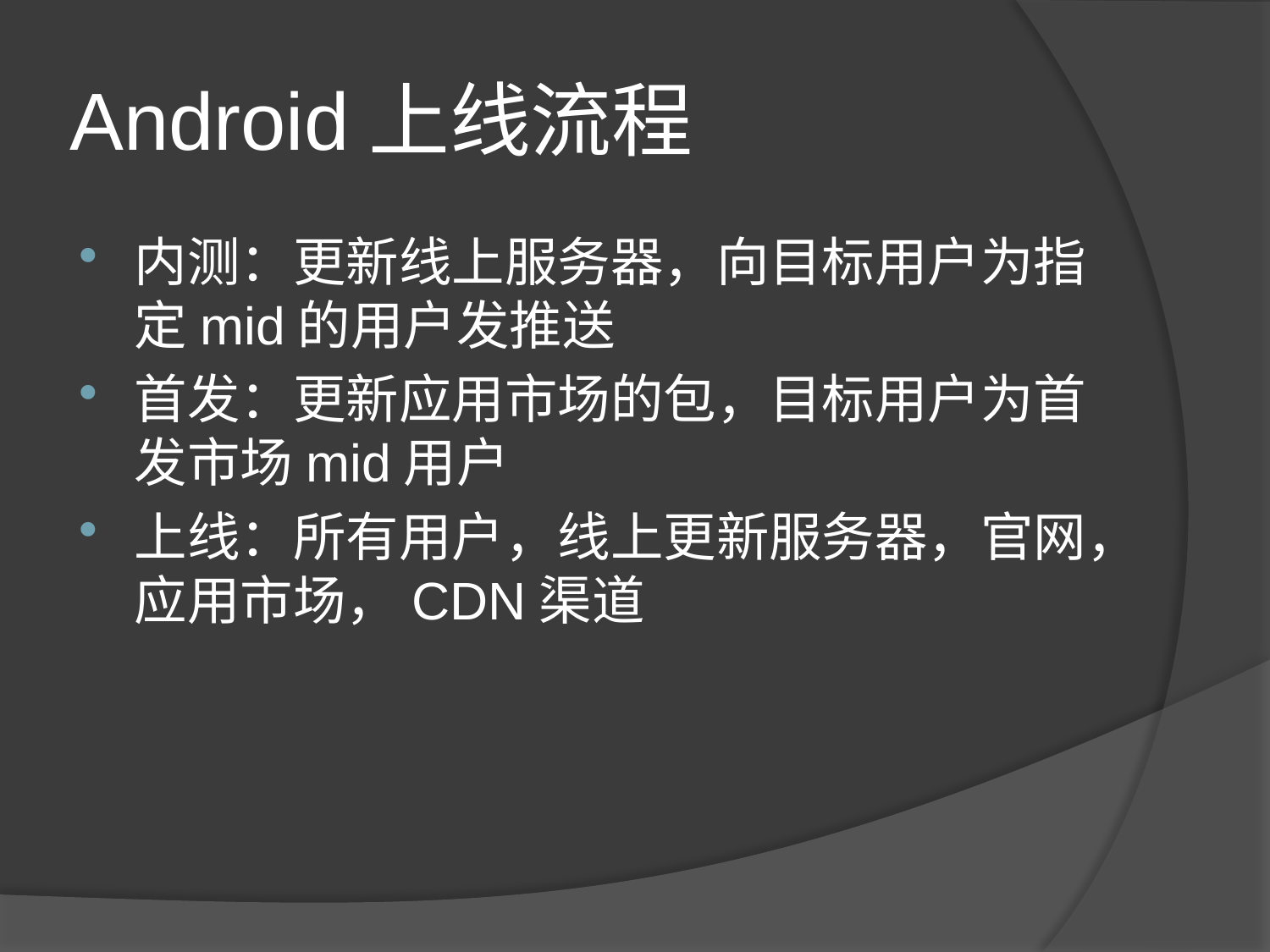

# Android上线流程
内测：更新线上服务器，向目标用户为指定mid的用户发推送
首发：更新应用市场的包，目标用户为首发市场mid用户
上线：所有用户，线上更新服务器，官网，应用市场，CDN渠道